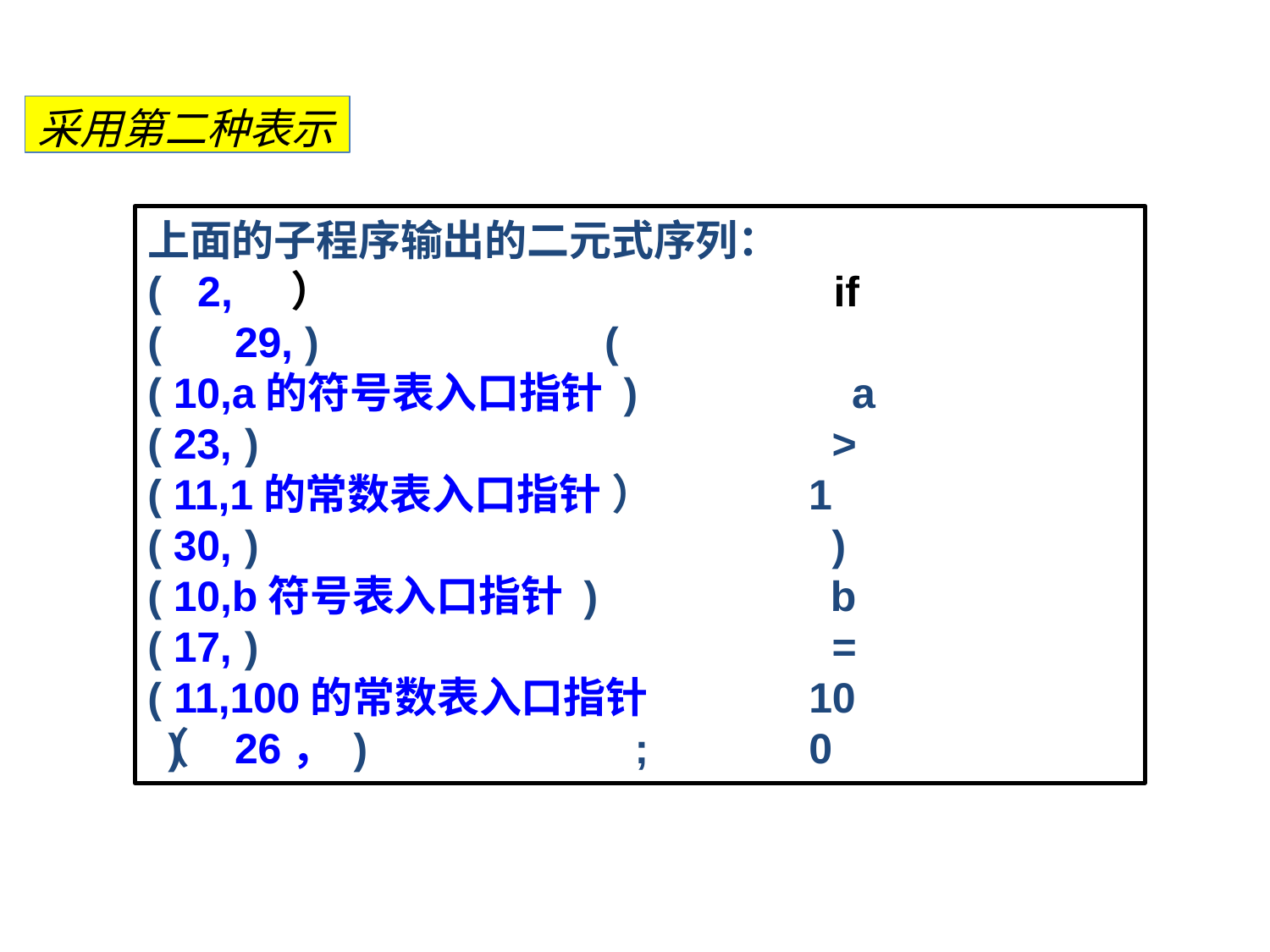

采用第二种表示

上面的子程序输出的二元式序列：
(   2,    ）	if
(	29, )                     (
( 10,a的符号表入口指针 )  ( 23, )
( 11,1的常数表入口指针 ）  ( 30, )
( 10,b符号表入口指针 )  ( 17, )
( 11,100的常数表入口指针 )
a
>
1
)
b
=  100
（	26， )                    ;